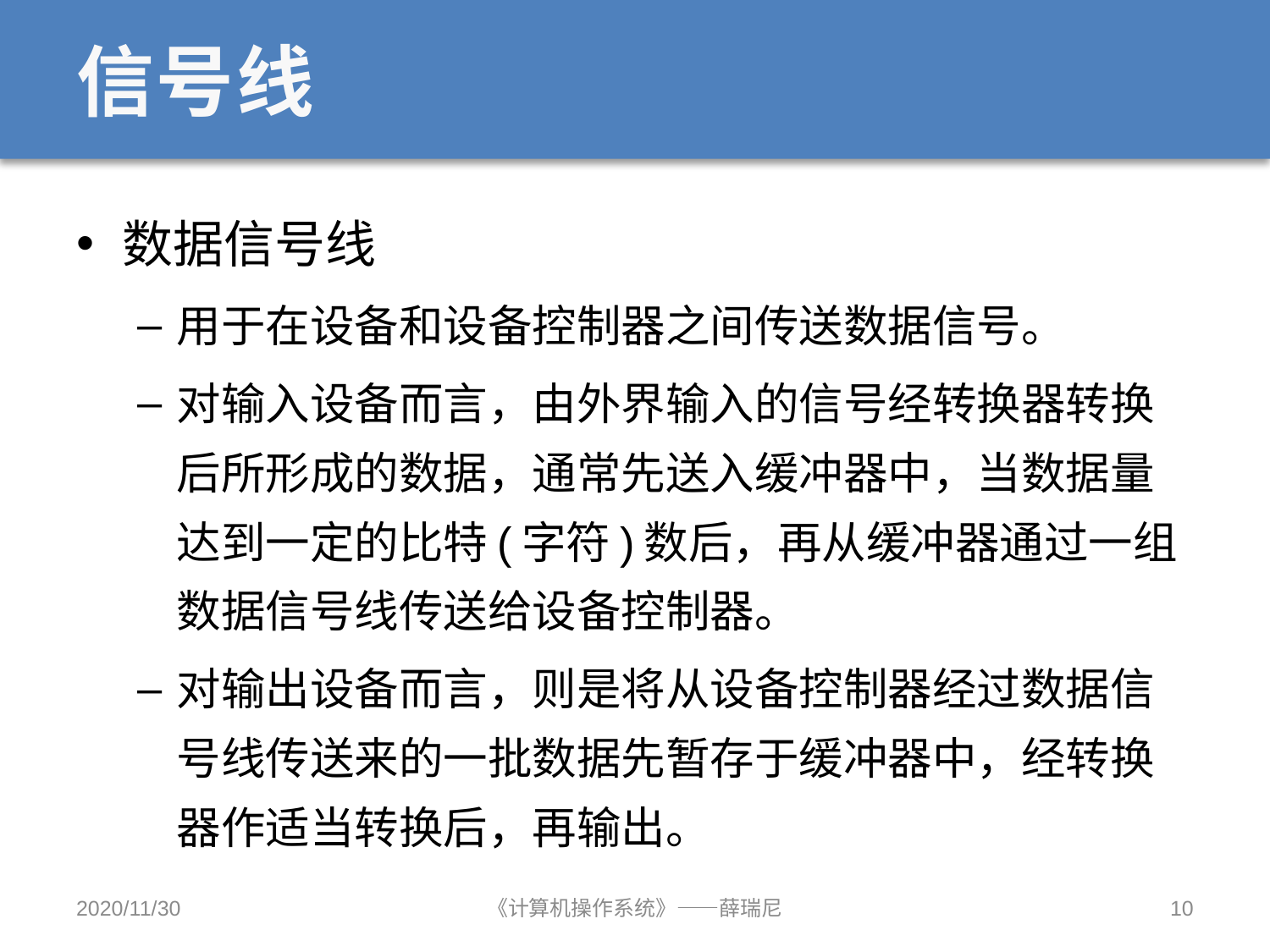

# 信号线
数据信号线
用于在设备和设备控制器之间传送数据信号。
对输入设备而言，由外界输入的信号经转换器转换后所形成的数据，通常先送入缓冲器中，当数据量达到一定的比特(字符)数后，再从缓冲器通过一组数据信号线传送给设备控制器。
对输出设备而言，则是将从设备控制器经过数据信号线传送来的一批数据先暂存于缓冲器中，经转换器作适当转换后，再输出。

2020/11/30
《计算机操作系统》——薛瑞尼
10